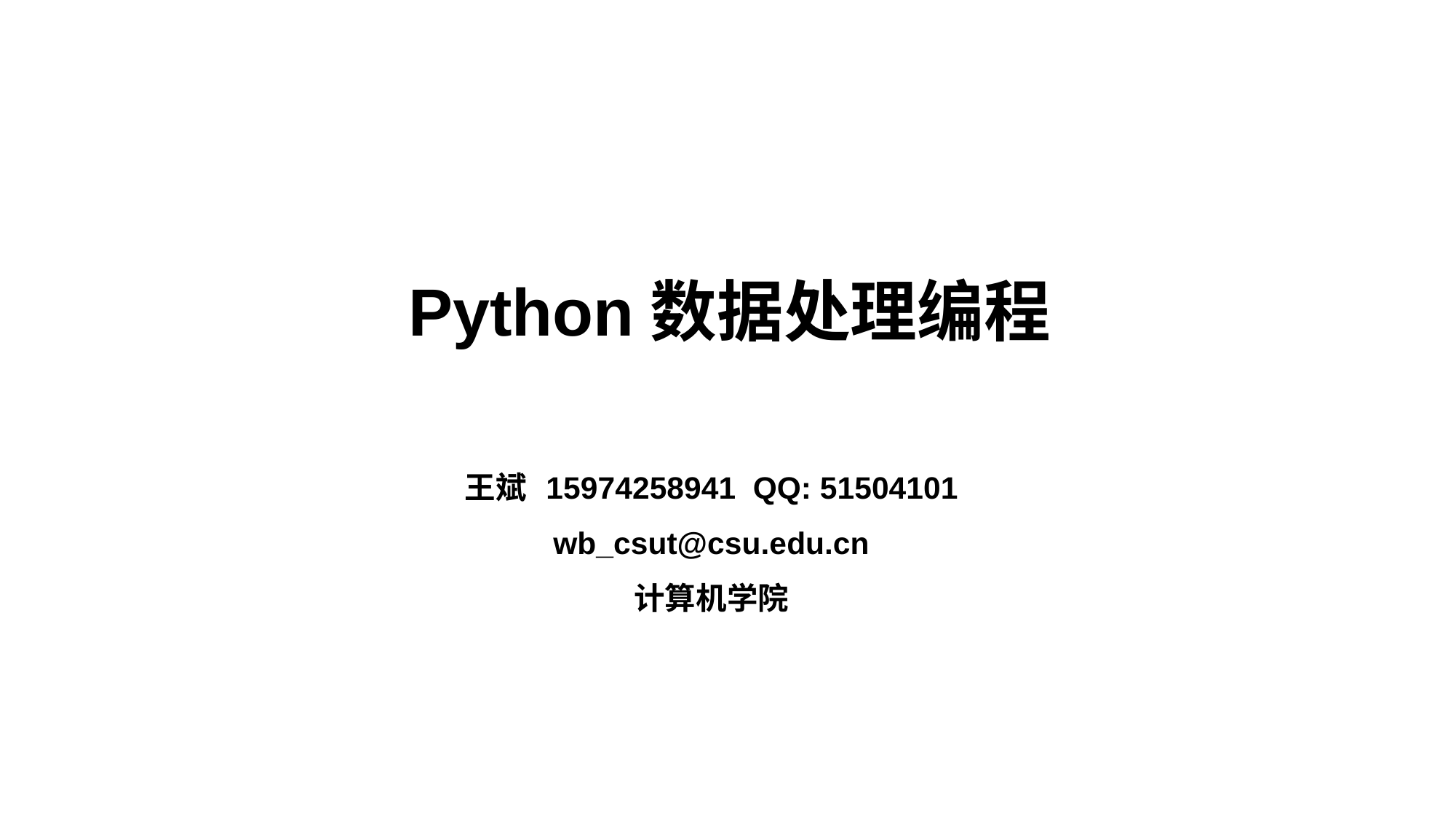

# Python数据处理编程
王斌  15974258941  QQ: 51504101
wb_csut@csu.edu.cn
计算机学院